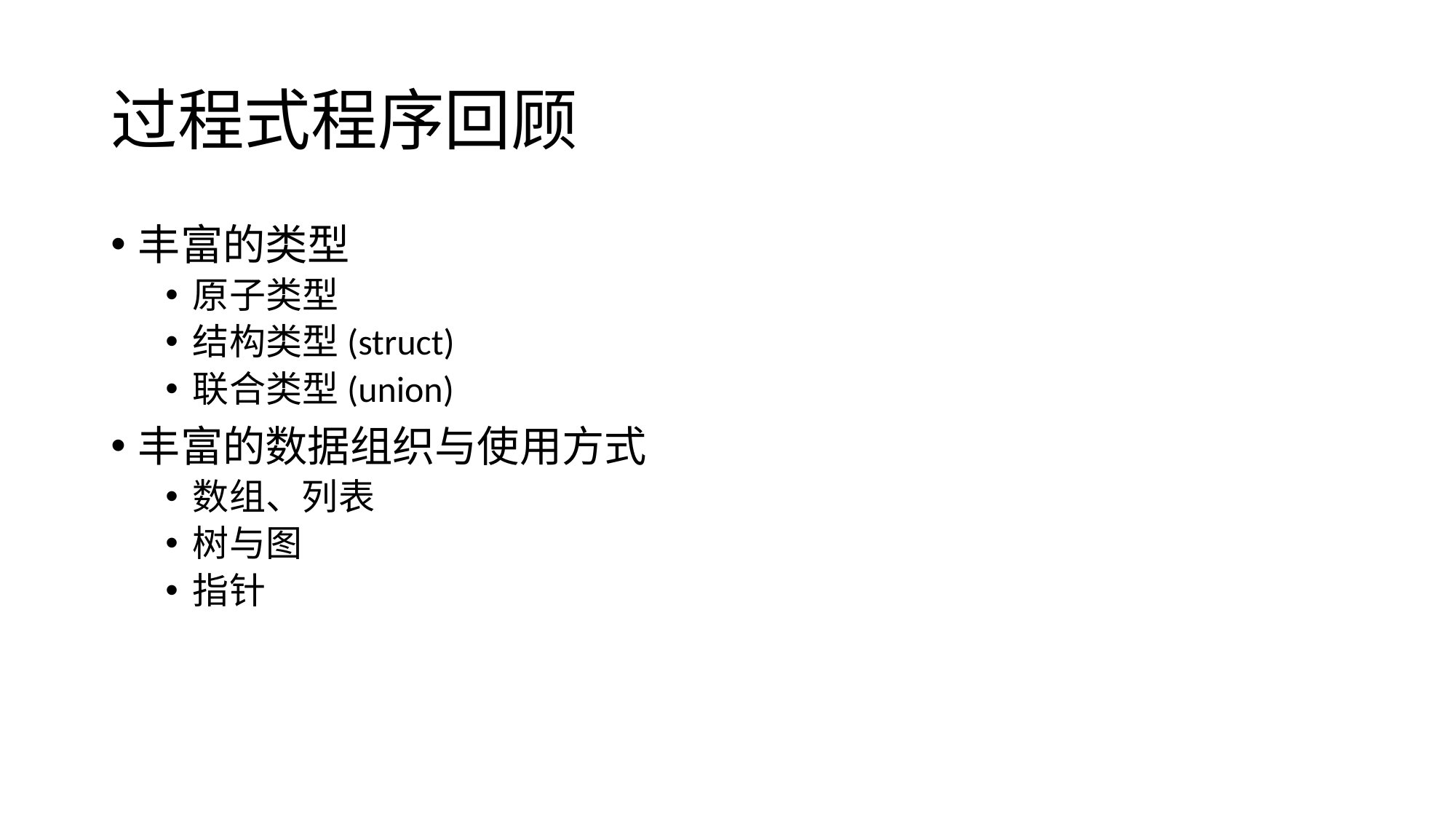

# 过程式程序回顾
丰富的类型
原子类型
结构类型(struct)
联合类型(union)
丰富的数据组织与使用方式
数组、列表
树与图
指针